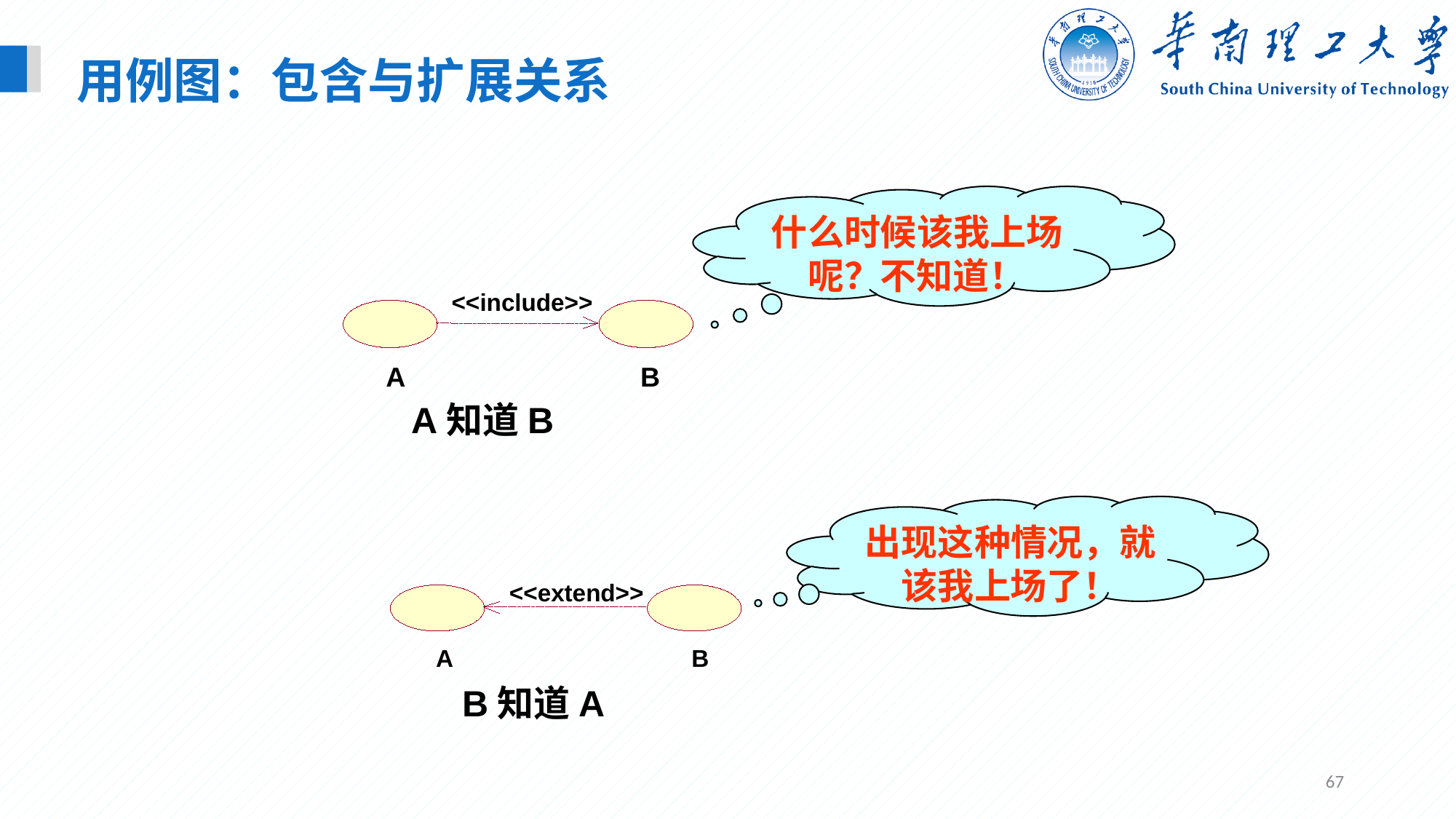

用例图：包含与扩展关系
什么时候该我上场呢？不知道！

<<include>>

A
B
A知道B
出现这种情况，就该我上场了！

<<extend>>

A
B
B知道A
67